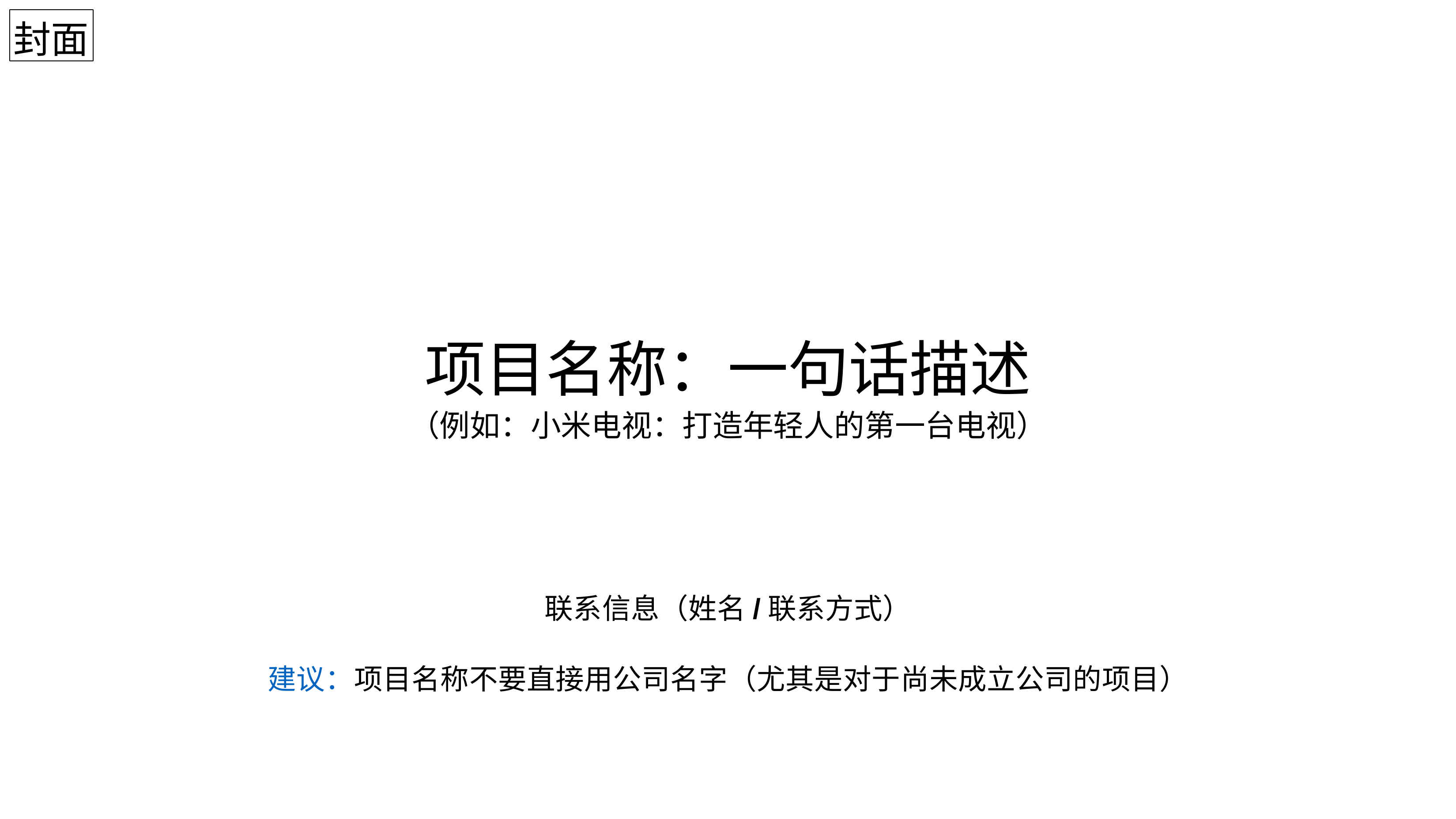

封面
# 项目名称：一句话描述
（例如：小米电视：打造年轻人的第一台电视）
联系信息（姓名/联系方式）

建议：项⽬名称不要直接⽤公司名字（尤其是对于尚未成立公司的项⽬）